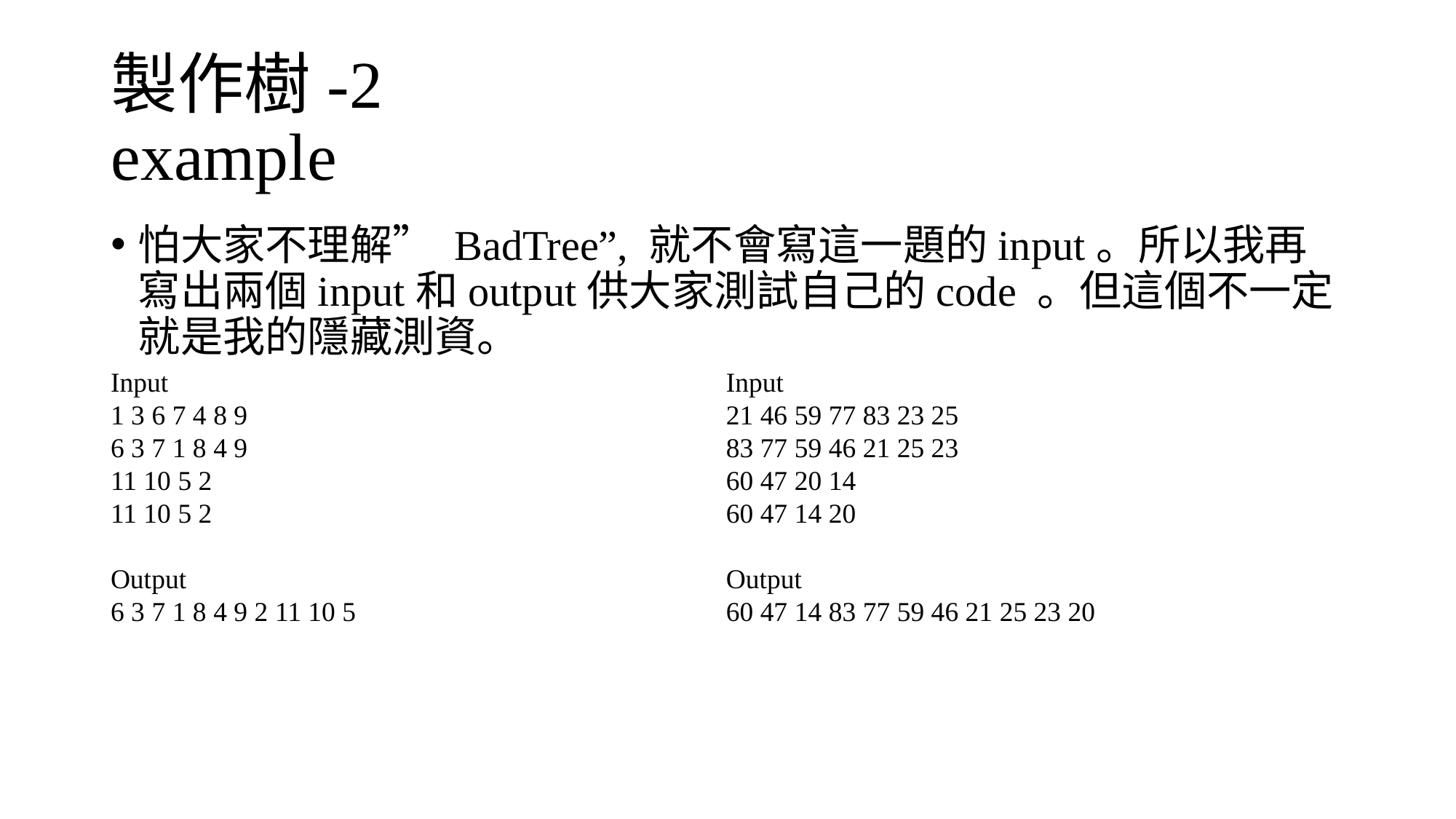

# 製作樹-2 example
怕大家不理解” BadTree”, 就不會寫這一題的input。所以我再寫出兩個input和output供大家測試自己的code 。但這個不一定就是我的隱藏測資。

Input
1 3 6 7 4 8 9
6 3 7 1 8 4 9
11 10 5 2
11 10 5 2

Output
6 3 7 1 8 4 9 2 11 10 5
Input
21 46 59 77 83 23 25
83 77 59 46 21 25 23
60 47 20 14
60 47 14 20

Output
60 47 14 83 77 59 46 21 25 23 20